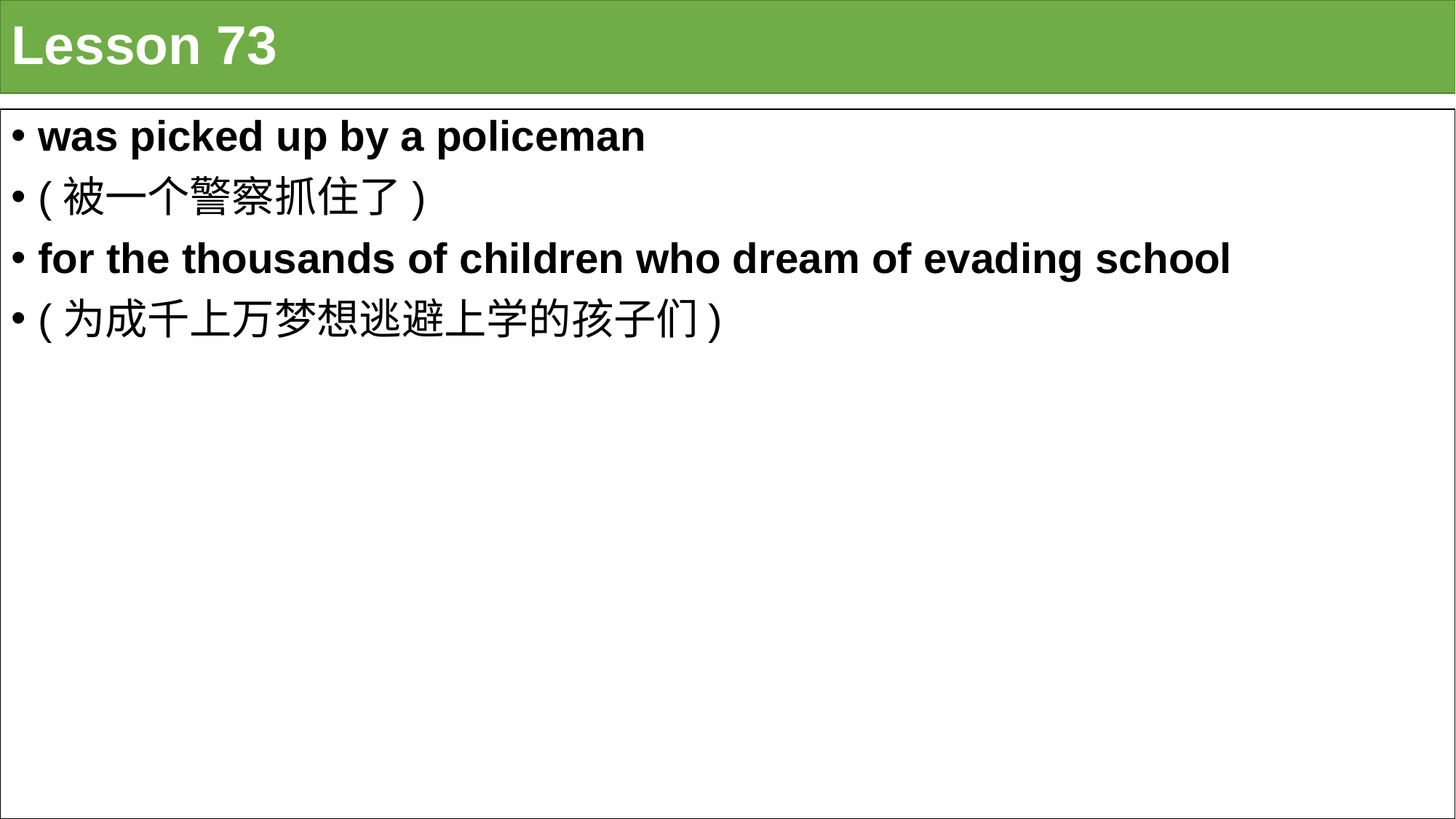

# Lesson 73
was picked up by a policeman
(被一个警察抓住了)
for the thousands of children who dream of evading school
(为成千上万梦想逃避上学的孩子们)